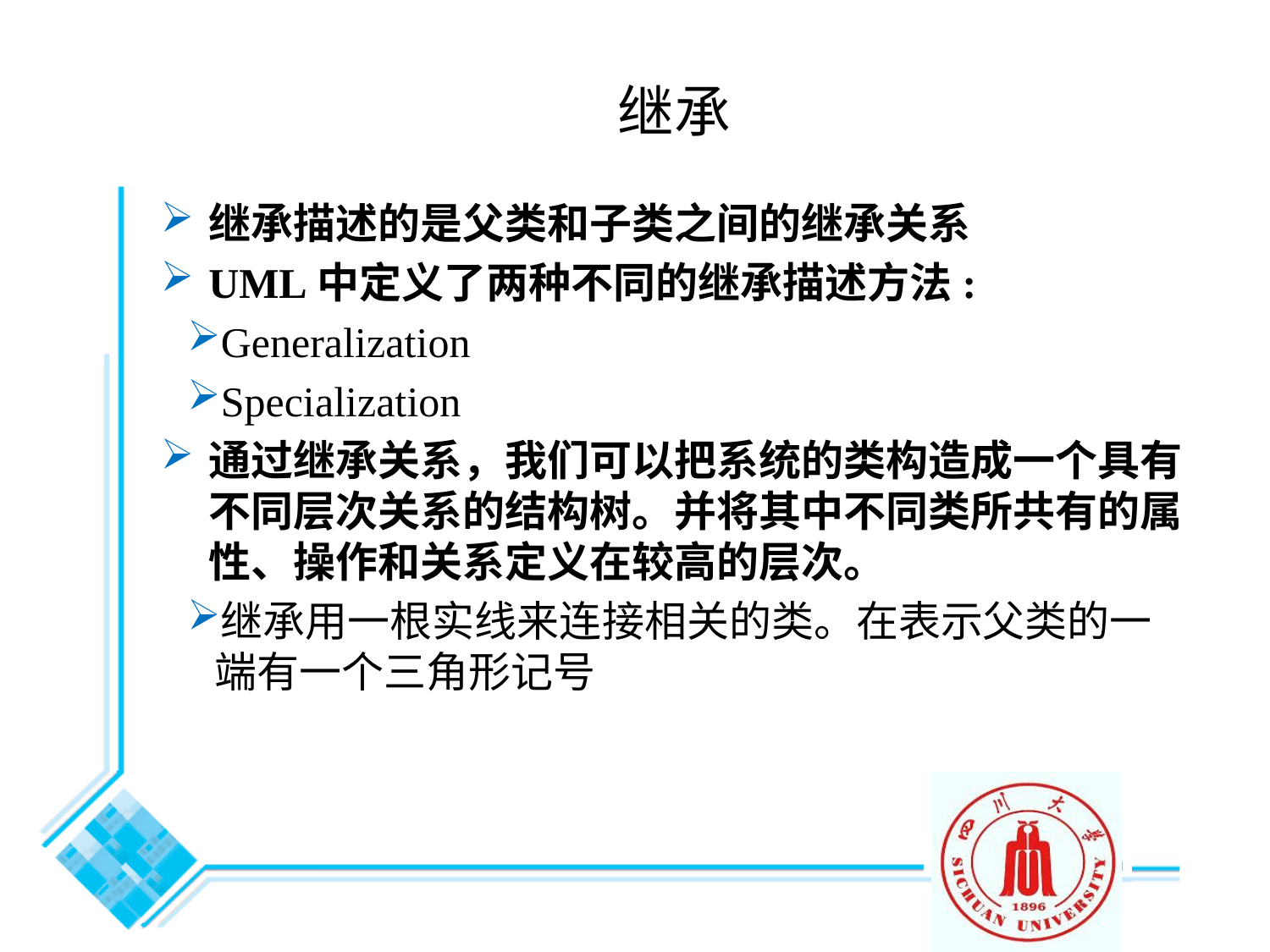

# 继承
继承描述的是父类和子类之间的继承关系
UML中定义了两种不同的继承描述方法:
Generalization
Specialization
通过继承关系，我们可以把系统的类构造成一个具有不同层次关系的结构树。并将其中不同类所共有的属性、操作和关系定义在较高的层次。
继承用一根实线来连接相关的类。在表示父类的一端有一个三角形记号